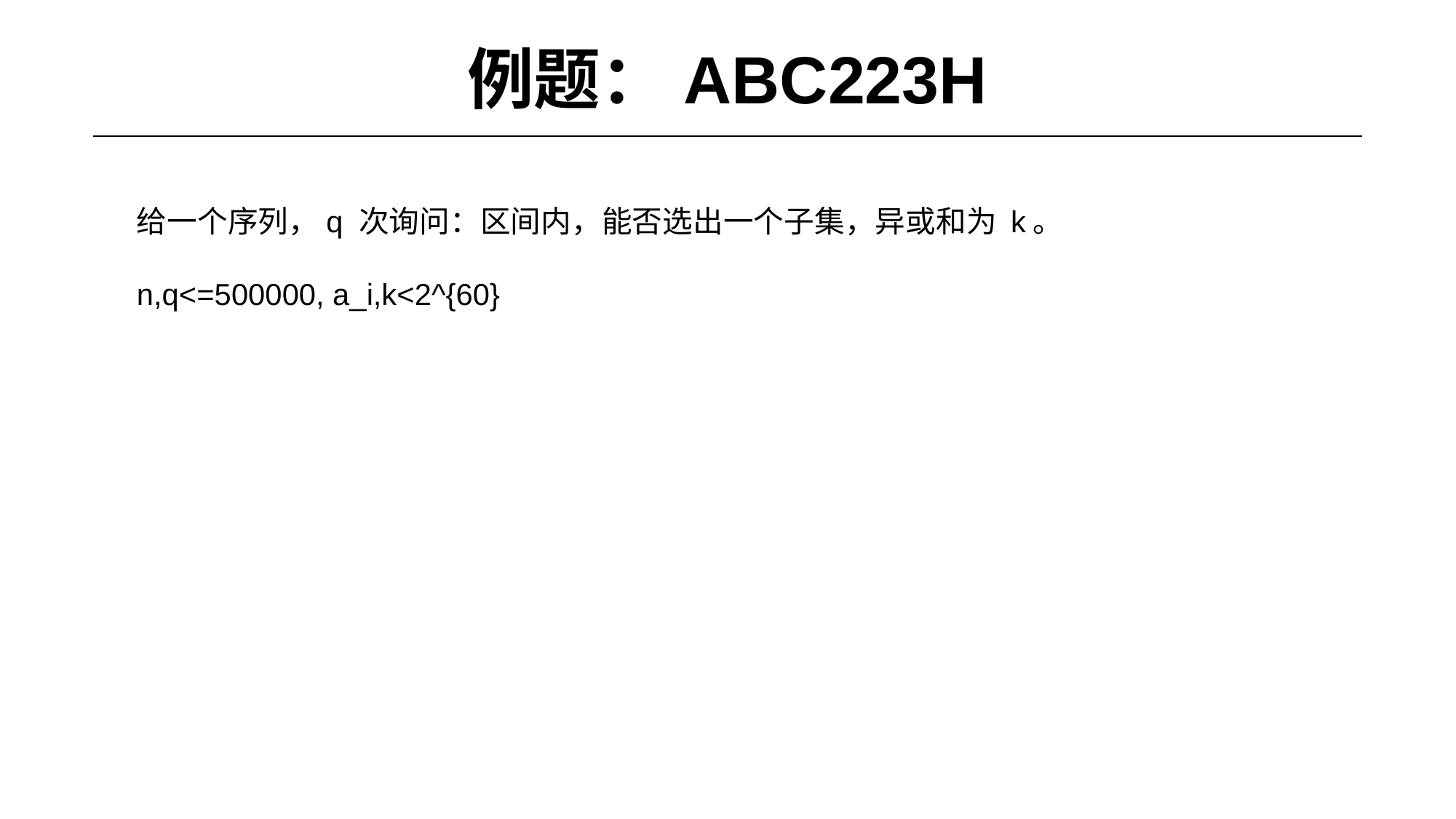

# 例题：ABC223H
给一个序列，q 次询问：区间内，能否选出一个子集，异或和为 k。

n,q<=500000, a_i,k<2^{60}